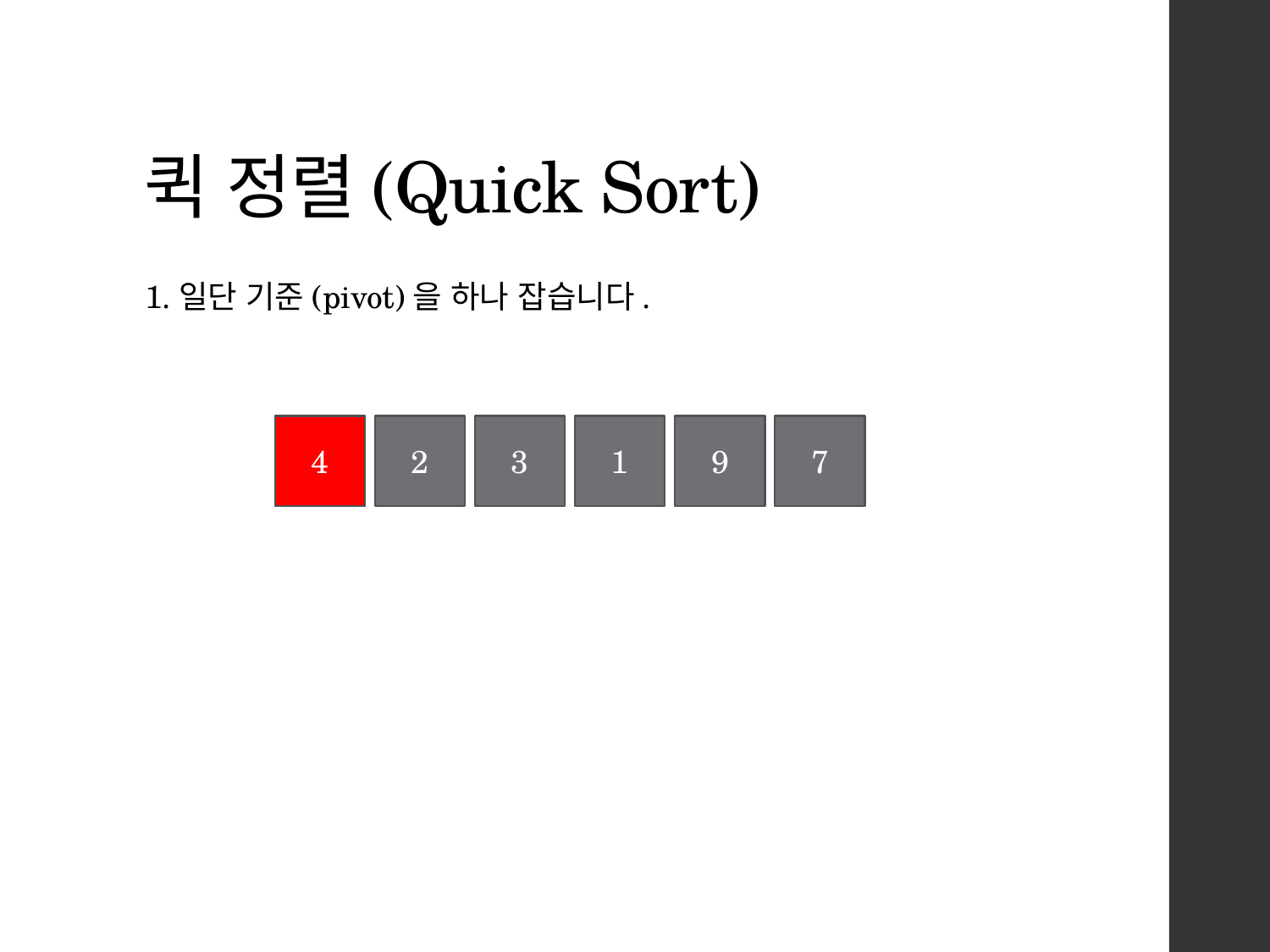

# 퀵 정렬(Quick Sort)
1.일단 기준(pivot)을 하나 잡습니다.
4
4
2
3
1
9
7